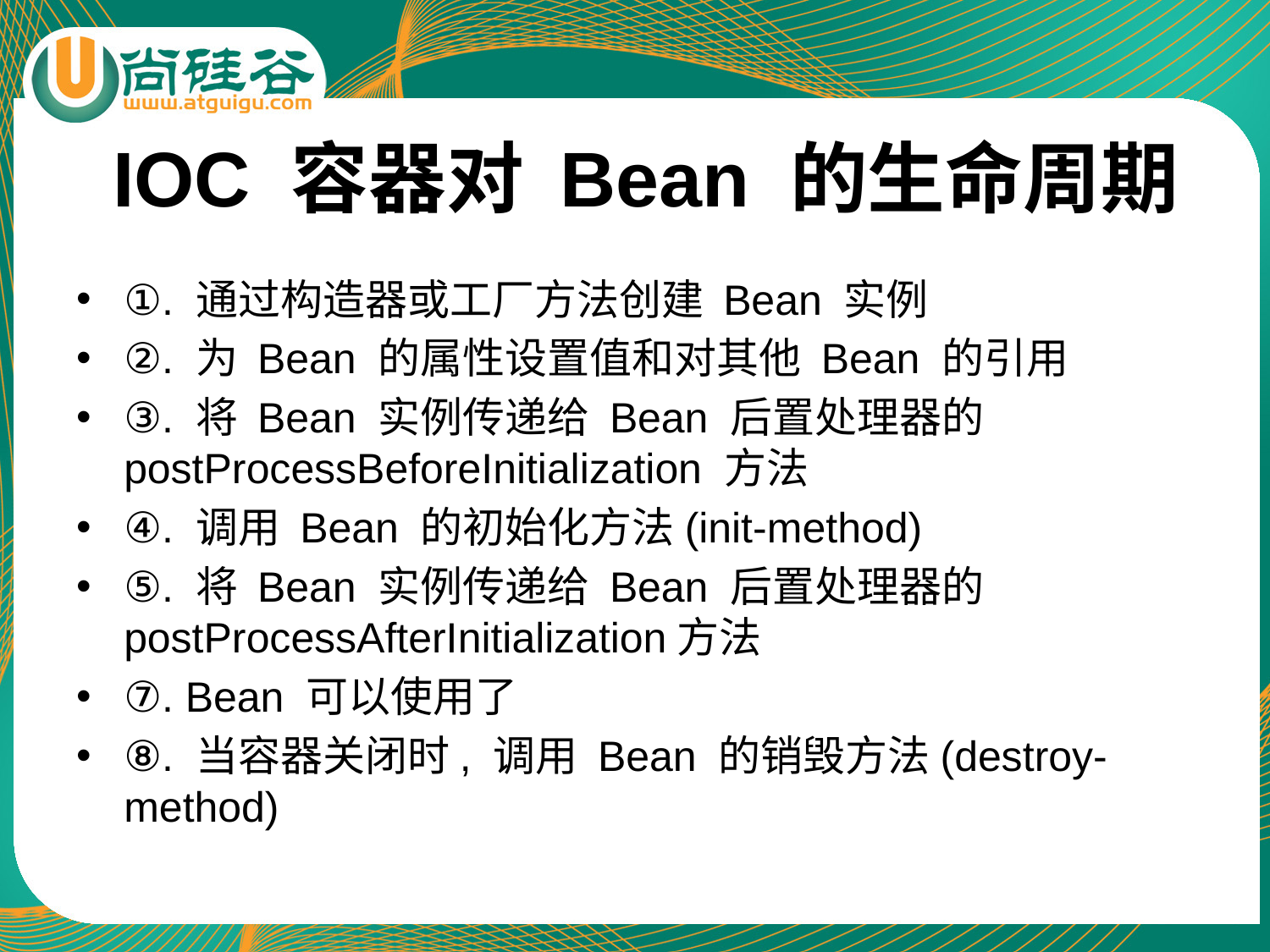

# IOC 容器对 Bean 的生命周期
①. 通过构造器或工厂方法创建 Bean 实例
②. 为 Bean 的属性设置值和对其他 Bean 的引用
③. 将 Bean 实例传递给 Bean 后置处理器的 postProcessBeforeInitialization 方法
④. 调用 Bean 的初始化方法(init-method)
⑤. 将 Bean 实例传递给 Bean 后置处理器的 postProcessAfterInitialization方法
⑦. Bean 可以使用了
⑧. 当容器关闭时, 调用 Bean 的销毁方法(destroy-method)